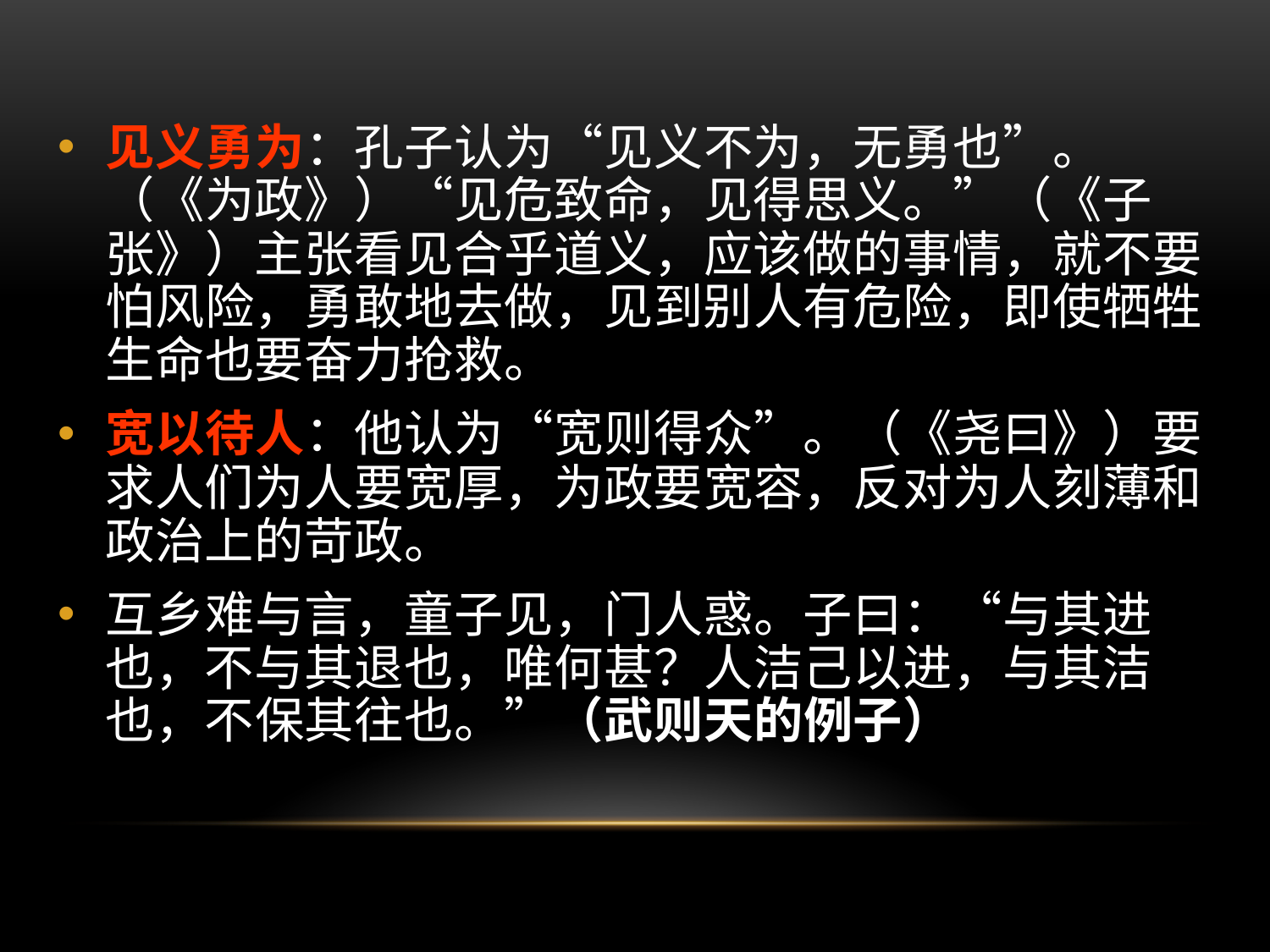

见义勇为：孔子认为“见义不为，无勇也”。（《为政》）“见危致命，见得思义。”（《子张》）主张看见合乎道义，应该做的事情，就不要怕风险，勇敢地去做，见到别人有危险，即使牺牲生命也要奋力抢救。
宽以待人：他认为“宽则得众”。（《尧曰》）要求人们为人要宽厚，为政要宽容，反对为人刻薄和政治上的苛政。
互乡难与言，童子见，门人惑。子曰：“与其进也，不与其退也，唯何甚？人洁己以进，与其洁也，不保其往也。”（武则天的例子）